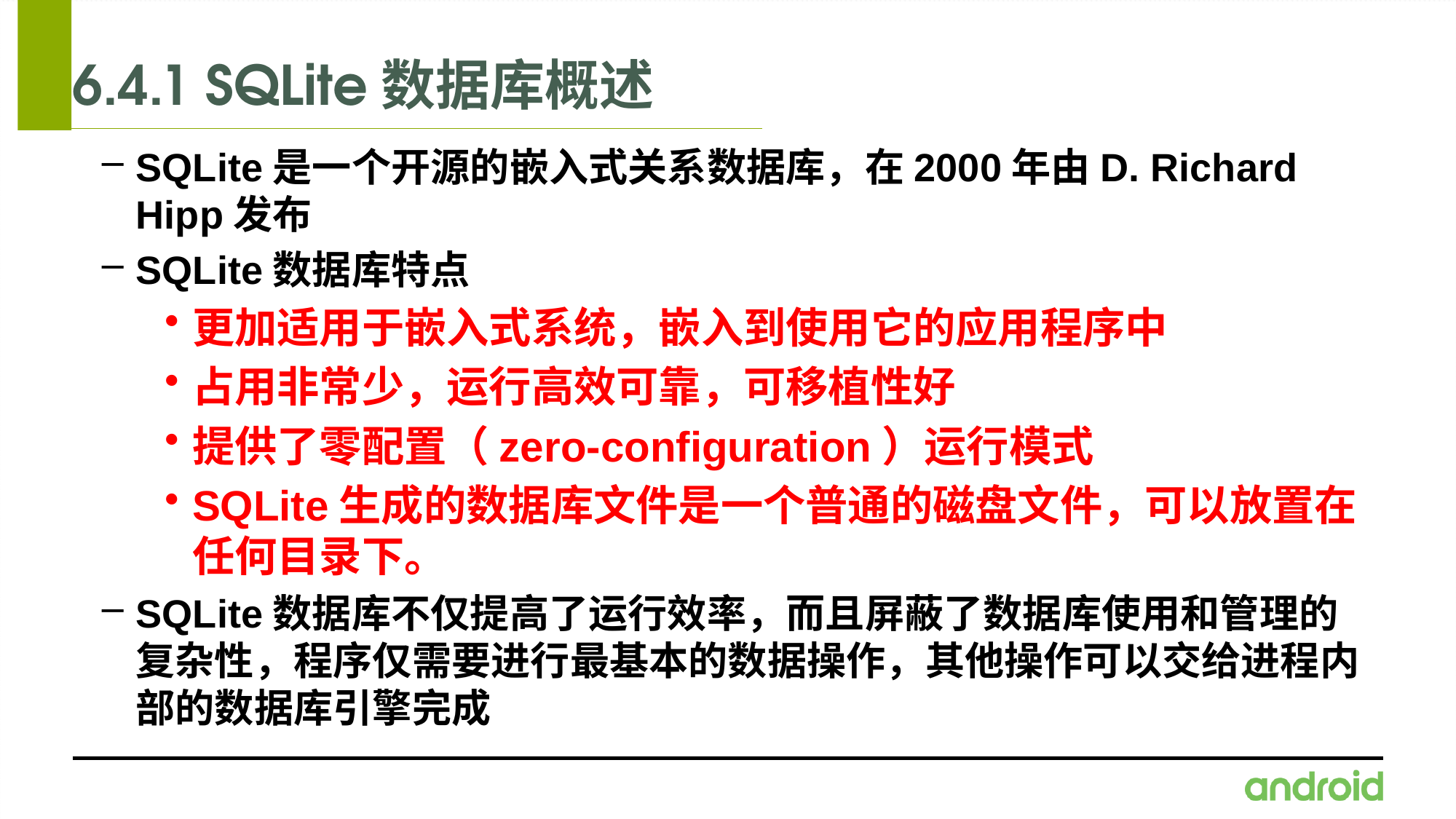

# 6.4.1 SQLite数据库概述
SQLite是一个开源的嵌入式关系数据库，在2000年由D. Richard Hipp发布
SQLite数据库特点
更加适用于嵌入式系统，嵌入到使用它的应用程序中
占用非常少，运行高效可靠，可移植性好
提供了零配置（zero-configuration）运行模式
SQLite生成的数据库文件是一个普通的磁盘文件，可以放置在任何目录下。
SQLite数据库不仅提高了运行效率，而且屏蔽了数据库使用和管理的复杂性，程序仅需要进行最基本的数据操作，其他操作可以交给进程内部的数据库引擎完成